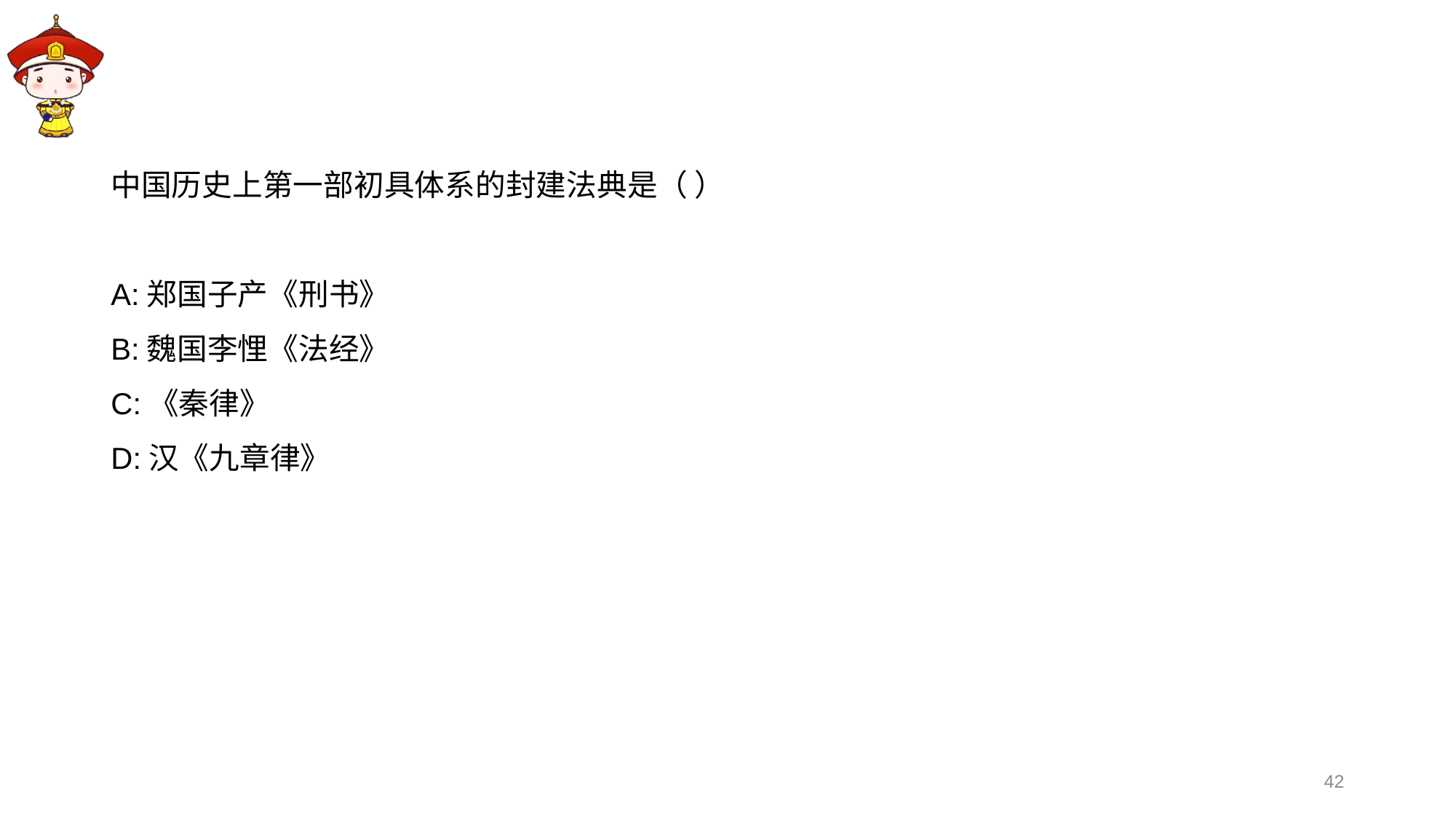

#
中国历史上第一部初具体系的封建法典是（ ）

A:郑国子产《刑书》
B:魏国李悝《法经》
C:《秦律》
D:汉《九章律》

42